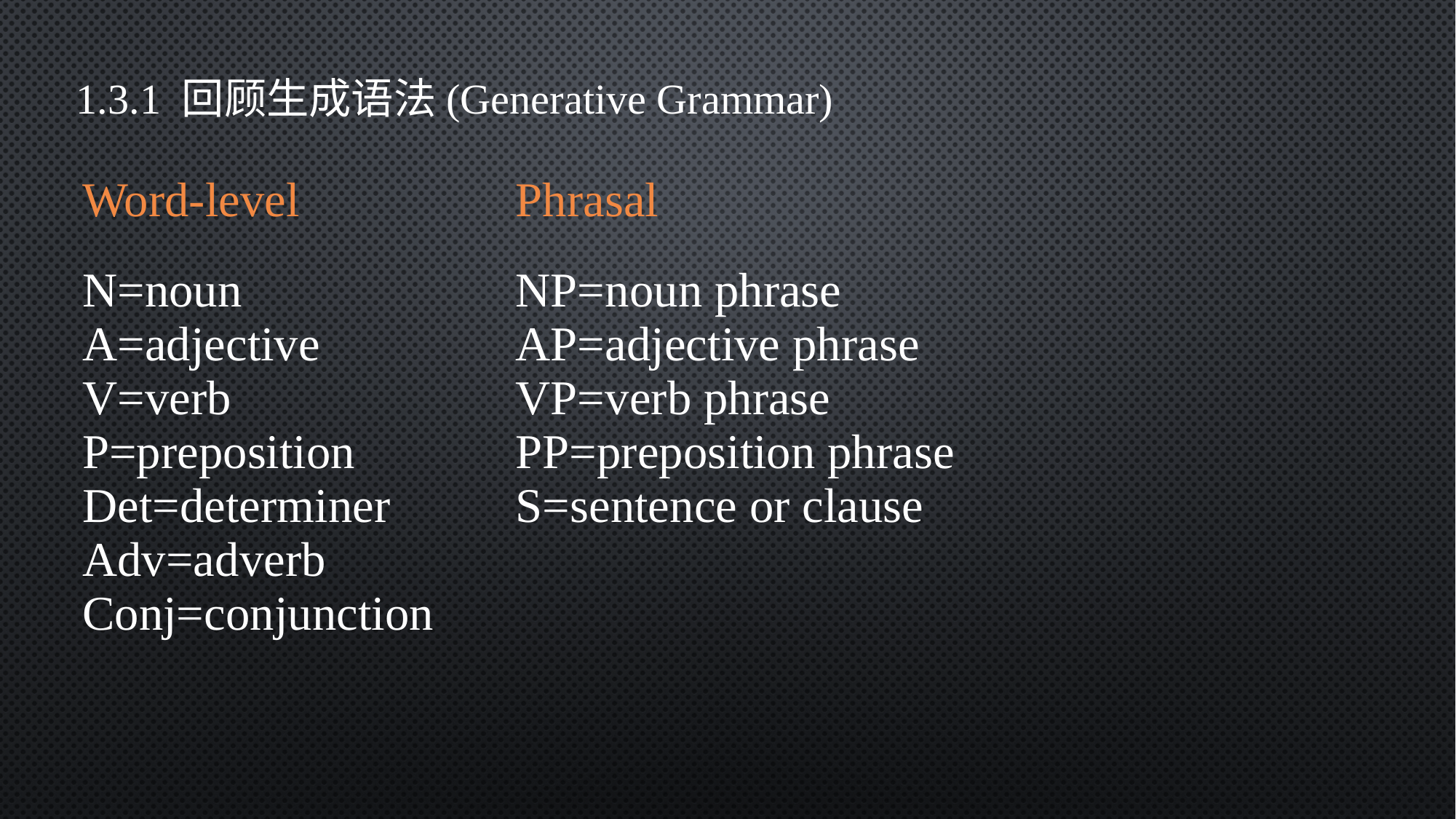

1.3.1 回顾生成语法(Generative Grammar)
| Word-level | Phrasal |
| --- | --- |
| N=noun A=adjective V=verb P=preposition Det=determiner Adv=adverb Conj=conjunction | NP=noun phrase AP=adjective phrase VP=verb phrase PP=preposition phrase S=sentence or clause |